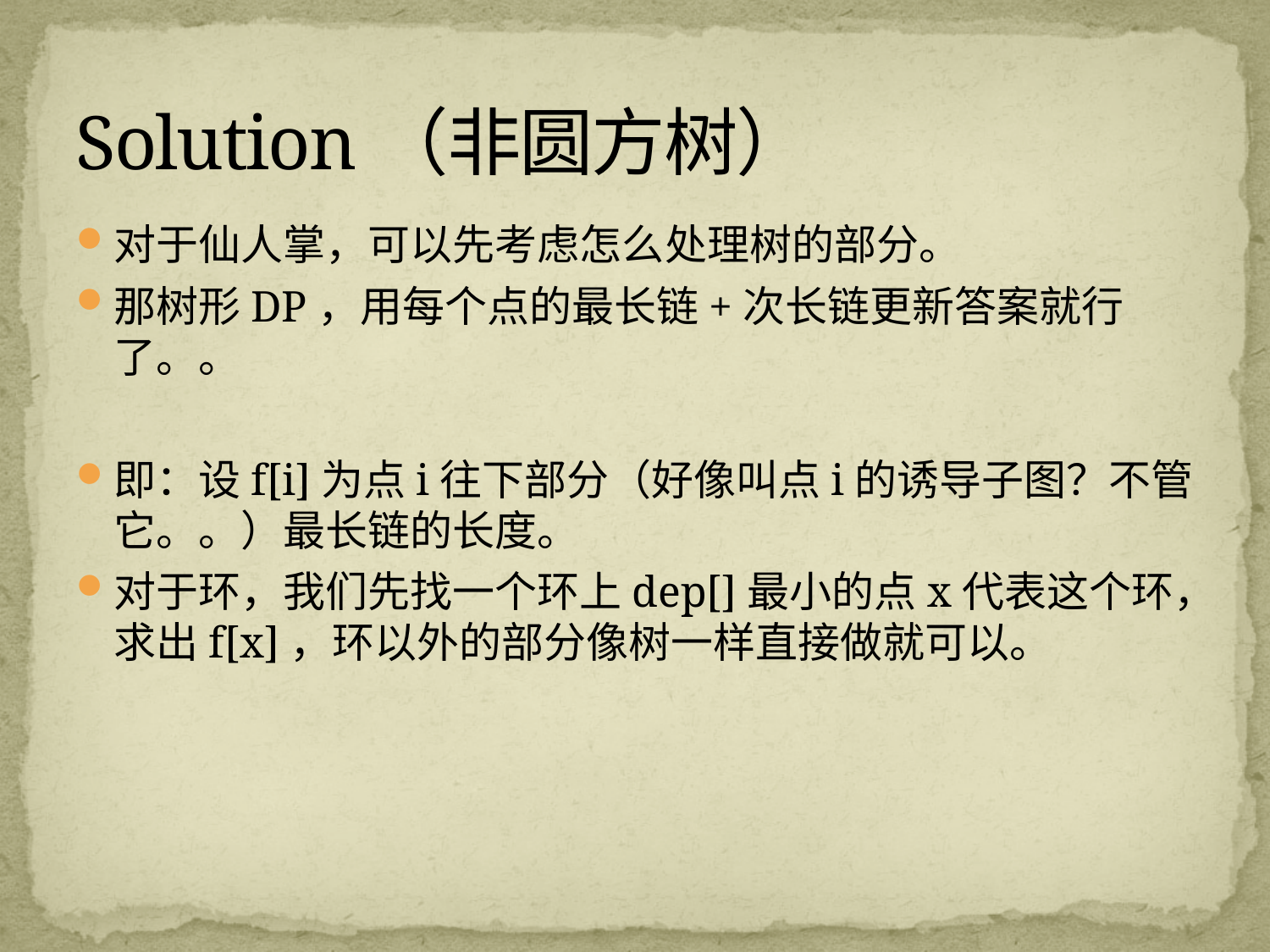

# Solution（非圆方树）
对于仙人掌，可以先考虑怎么处理树的部分。
那树形DP，用每个点的最长链+次长链更新答案就行了。。

即：设f[i]为点i往下部分（好像叫点i的诱导子图？不管它。。）最长链的长度。
对于环，我们先找一个环上dep[]最小的点x代表这个环，求出f[x]，环以外的部分像树一样直接做就可以。